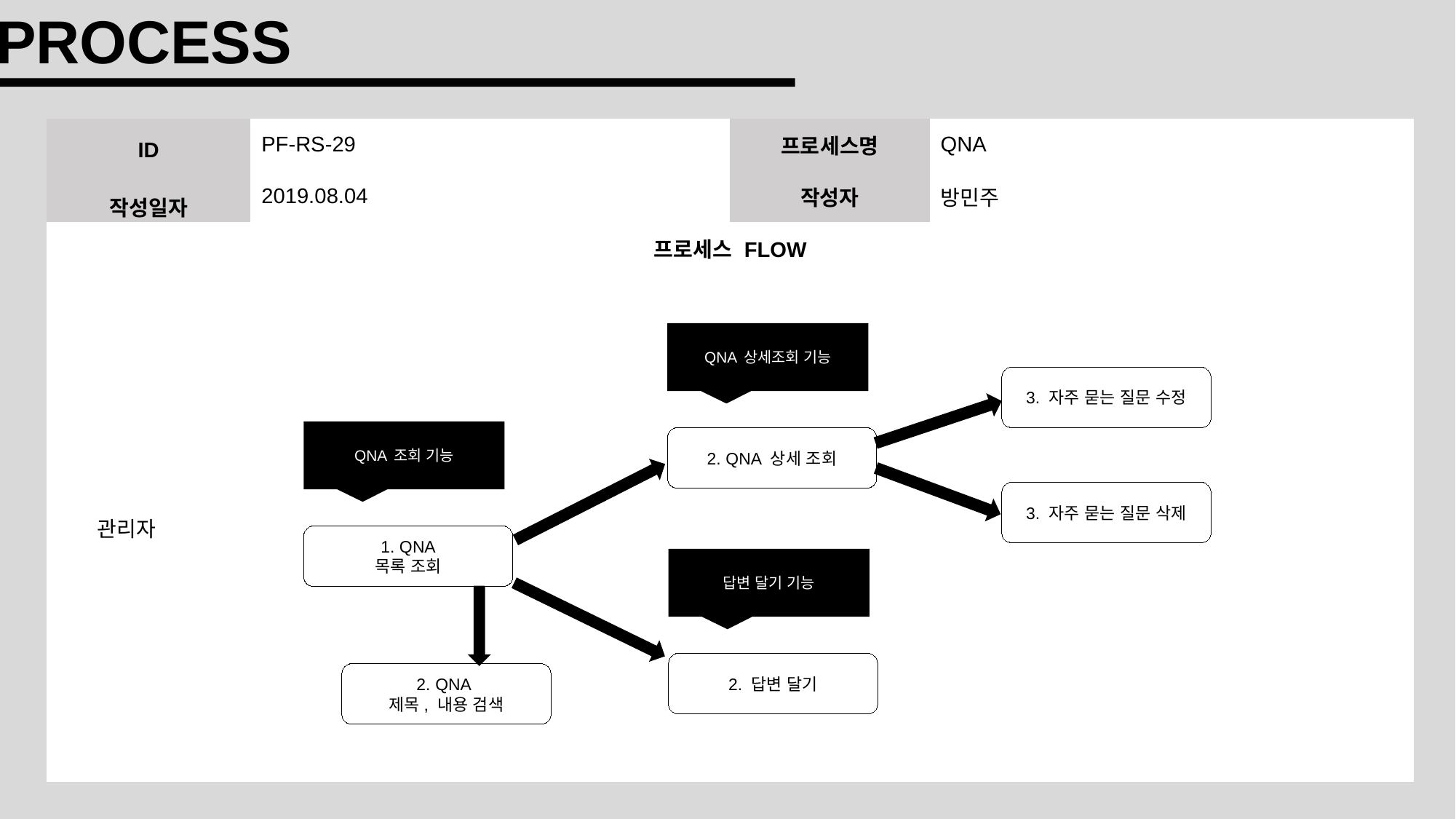

PROCESS

| ID |  | PF-RS-29 | 프로세스명 | QNA |
| --- | --- | --- | --- | --- |
| 작성일자 |  | 2019.08.04 | 작성자 | 방민주 |
| 프로세스 FLOW |  |  |  |  |
| 관리자 |  |  |  |  |
QNA 상세조회 기능
3. 자주 묻는 질문 수정

QNA 조회 기능
2. QNA 상세 조회

3. 자주 묻는 질문 삭제

1. QNA
목록 조회
답변 달기 기능

2. 답변 달기
2. QNA
제목, 내용 검색